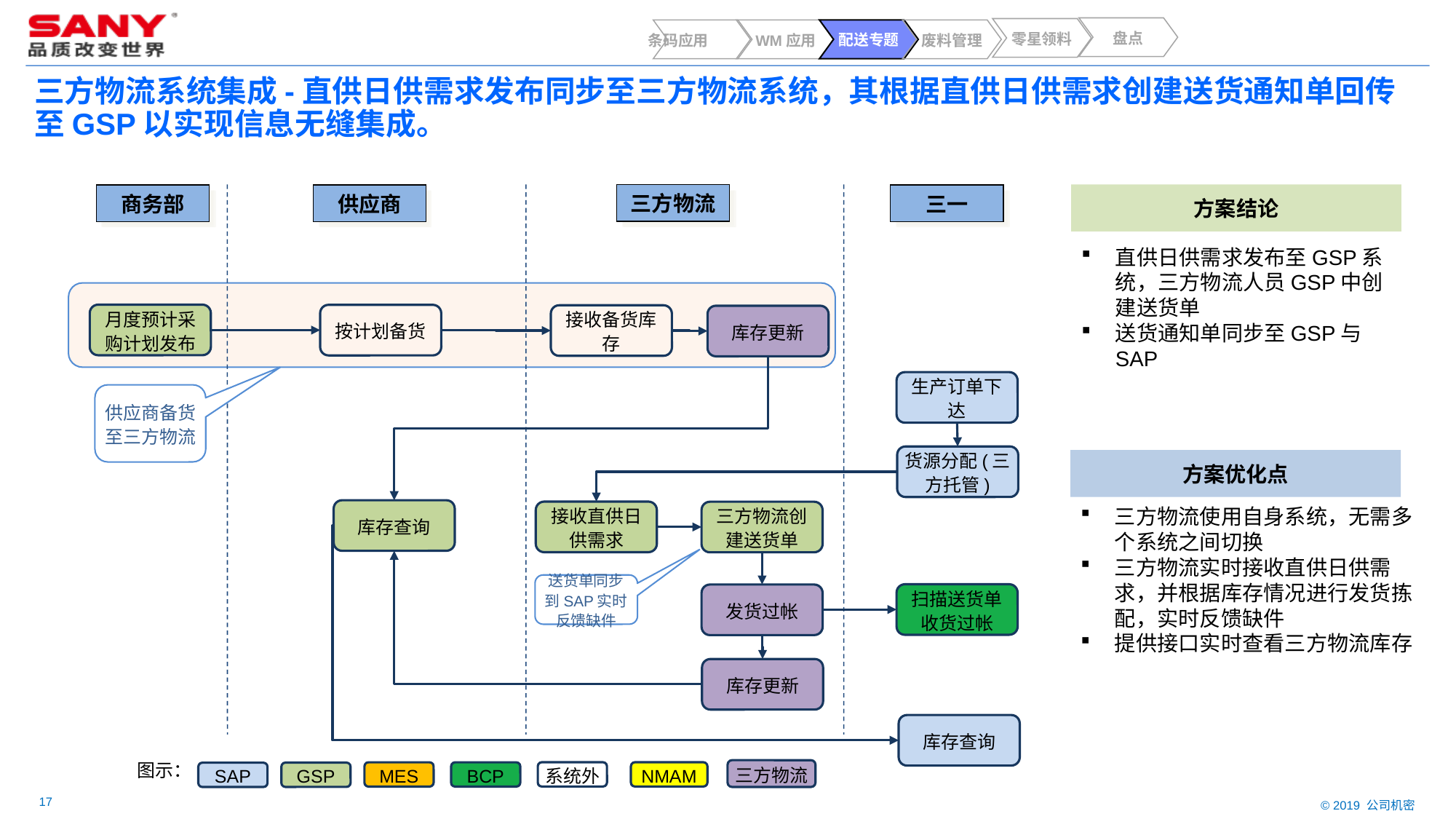

盘点
零星领料
条码应用
WM应用
配送专题
废料管理
# 三方物流系统集成-直供日供需求发布同步至三方物流系统，其根据直供日供需求创建送货通知单回传至GSP以实现信息无缝集成。
方案结论

三方物流

商务部
供应商
三一
直供日供需求发布至GSP系统，三方物流人员GSP中创建送货单
送货通知单同步至GSP与SAP

月度预计采购计划发布
按计划备货
接收备货库存
库存更新
生产订单下达
供应商备货至三方物流
货源分配(三方托管)
方案优化点
三方物流使用自身系统，无需多个系统之间切换
三方物流实时接收直供日供需求，并根据库存情况进行发货拣配，实时反馈缺件
提供接口实时查看三方物流库存
库存查询
接收直供日供需求
三方物流创建送货单
送货单同步到SAP实时反馈缺件
扫描送货单收货过帐
发货过帐
库存更新
库存查询
图示：
三方物流
系统外
NMAM
MES
BCP
GSP
SAP